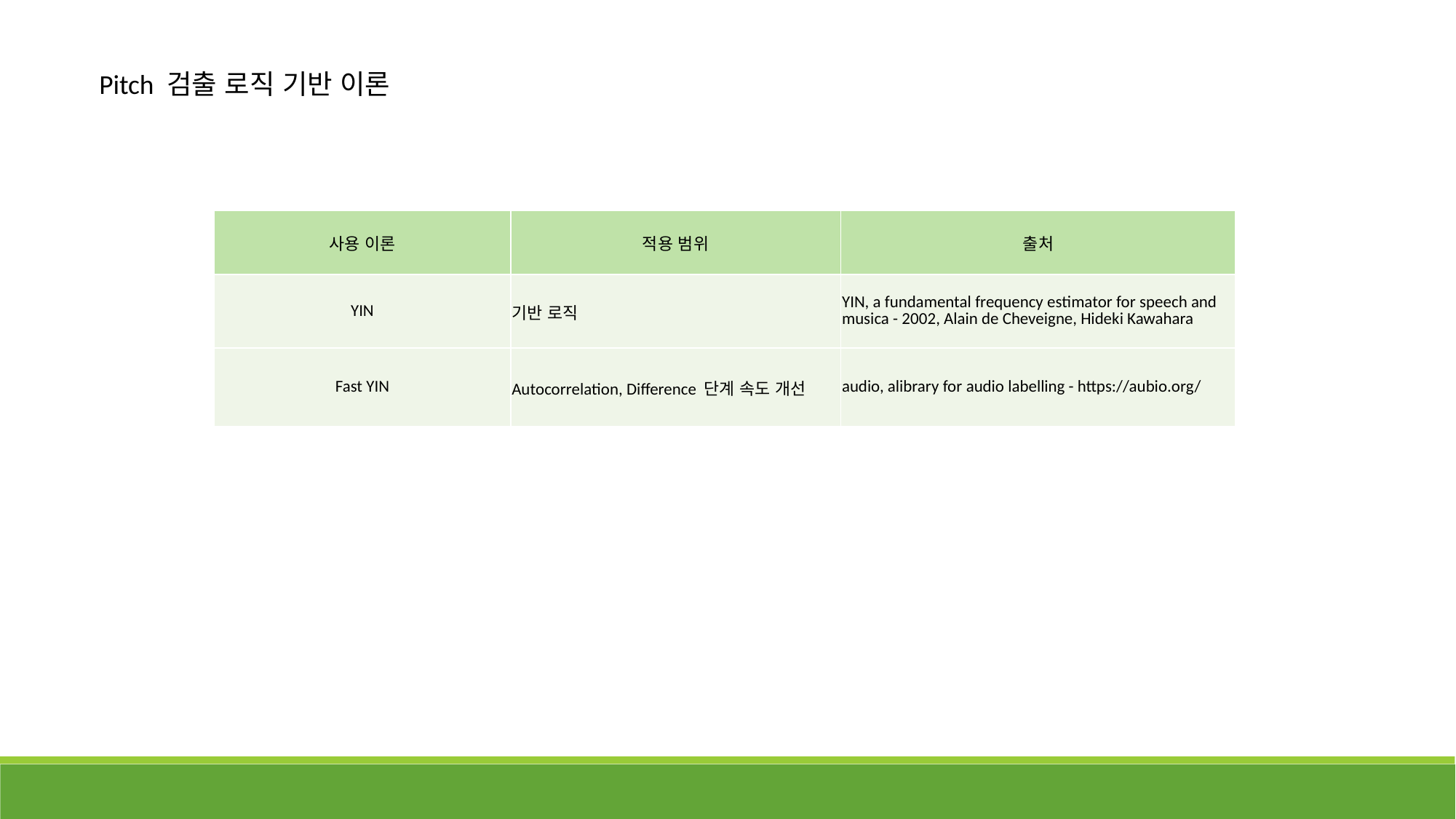

Pitch 검출 로직 기반 이론
| 사용 이론 | 적용 범위 | 출처 |
| --- | --- | --- |
| YIN | 기반 로직 | YIN, a fundamental frequency estimator for speech and musica - 2002, Alain de Cheveigne, Hideki Kawahara |
| Fast YIN | Autocorrelation, Difference 단계 속도 개선 | audio, alibrary for audio labelling - https://aubio.org/ |